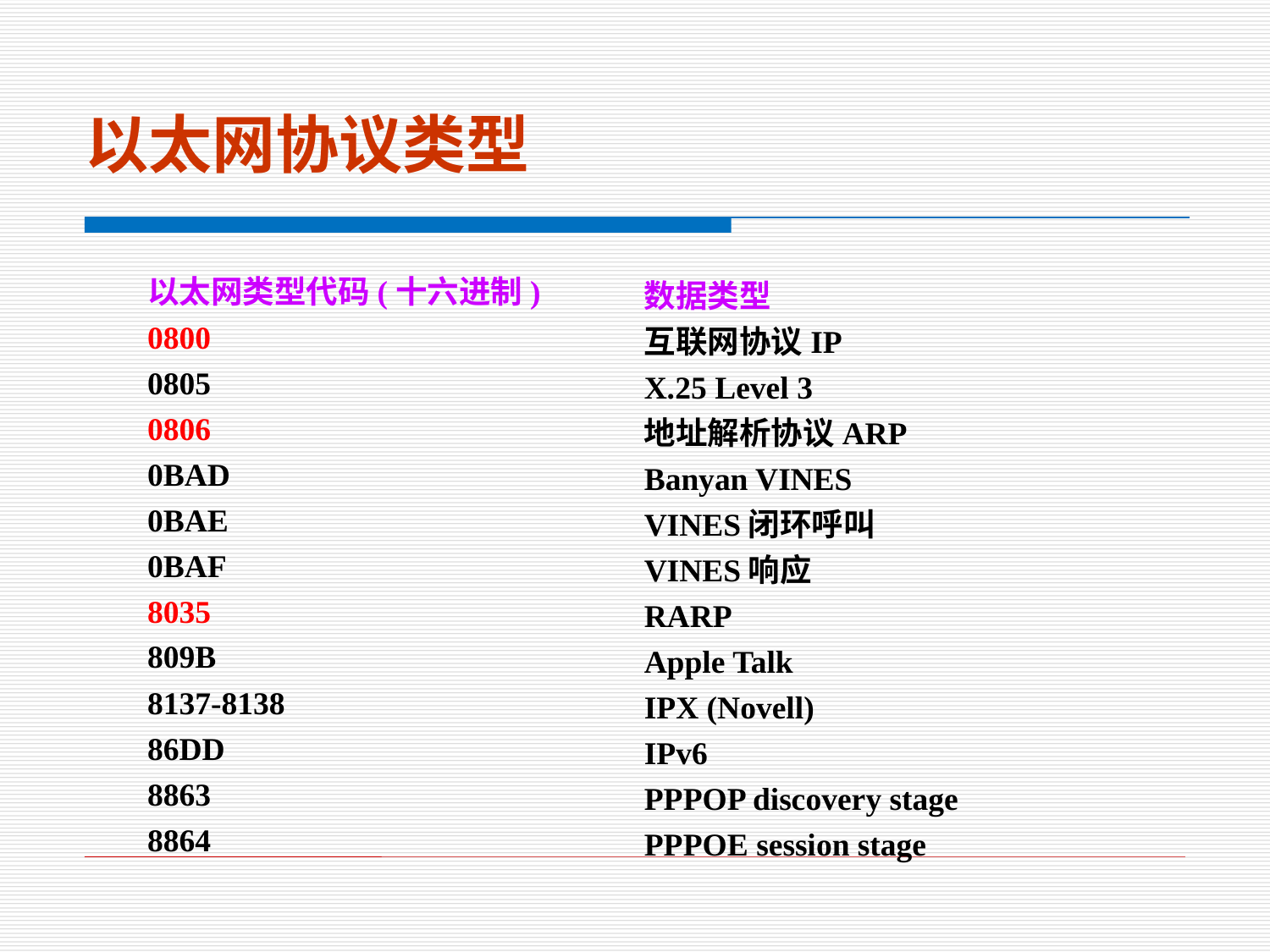

以太网协议类型
以太网类型代码(十六进制)
0800
0805
0806
0BAD
0BAE
0BAF
8035
809B
8137-8138
86DD
8863
8864
数据类型
互联网协议IP
X.25 Level 3
地址解析协议ARP
Banyan VINES
VINES闭环呼叫
VINES响应
RARP
Apple Talk
IPX (Novell)
IPv6
PPPOP discovery stage
PPPOE session stage